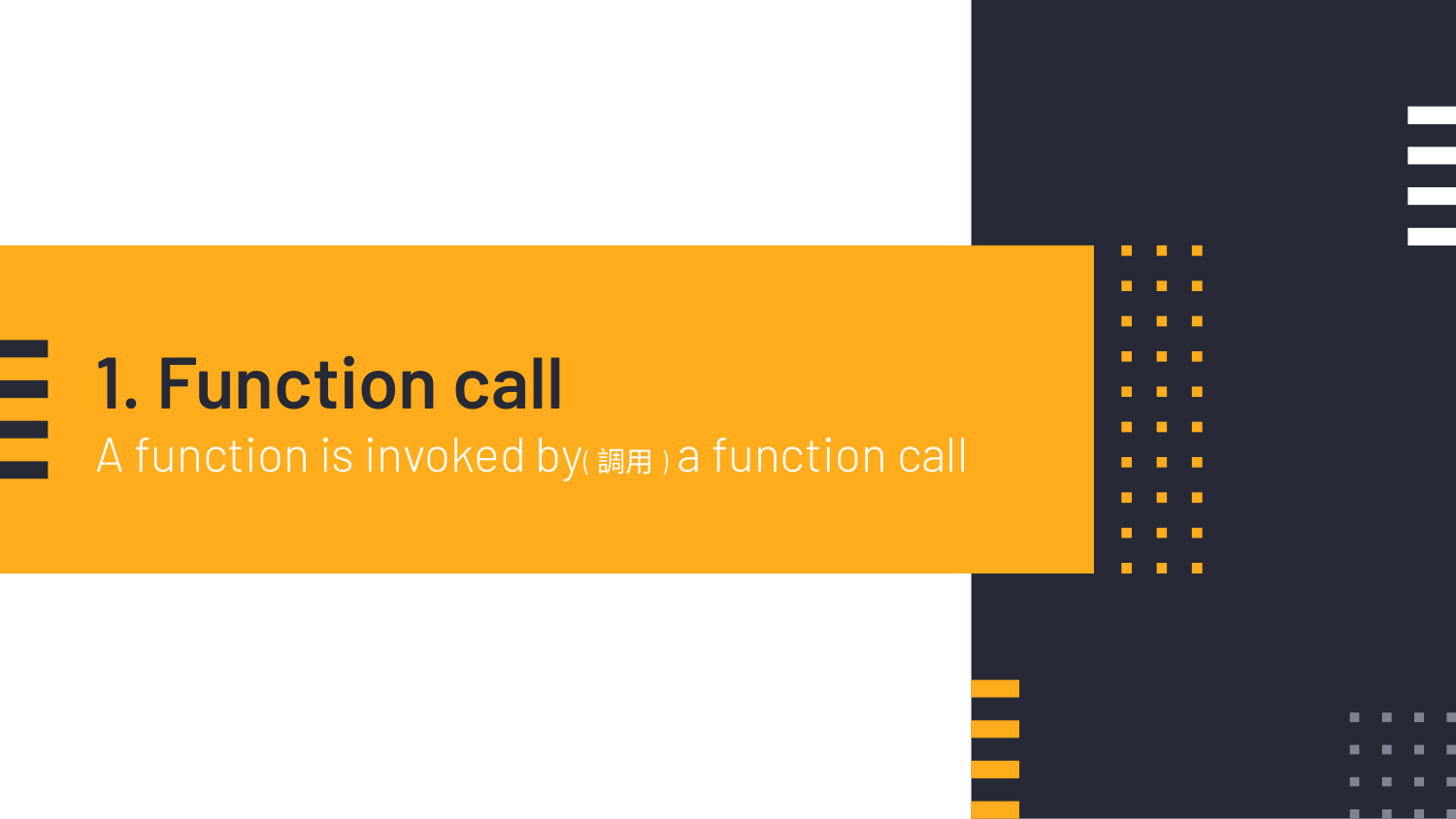

# 1. Function call
A function is invoked by(調用) a function call